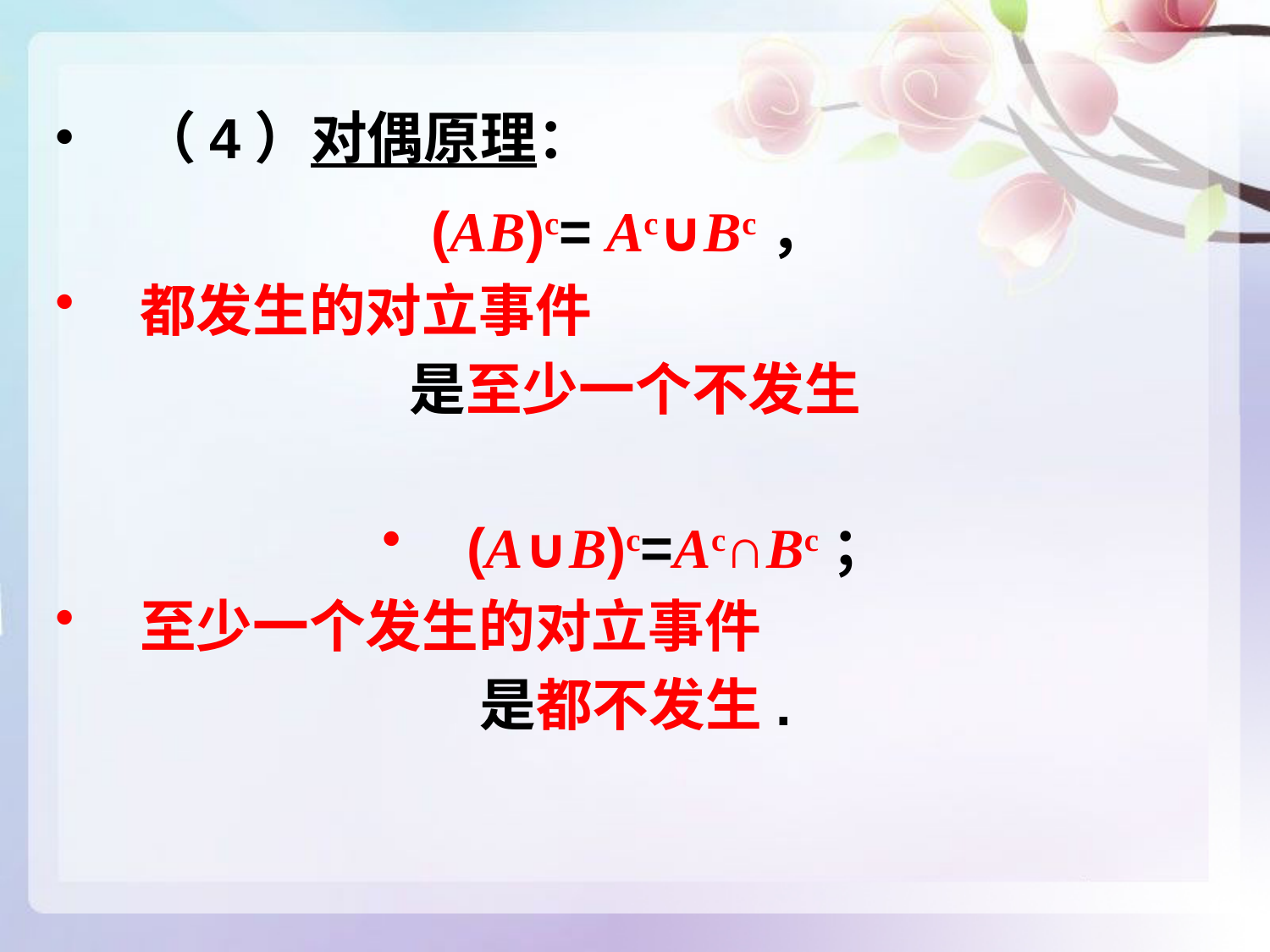

（4）对偶原理：
(AB)c= Ac∪Bc，
都发生的对立事件
是至少一个不发生

(A∪B)c=Ac∩Bc；
至少一个发生的对立事件
是都不发生.